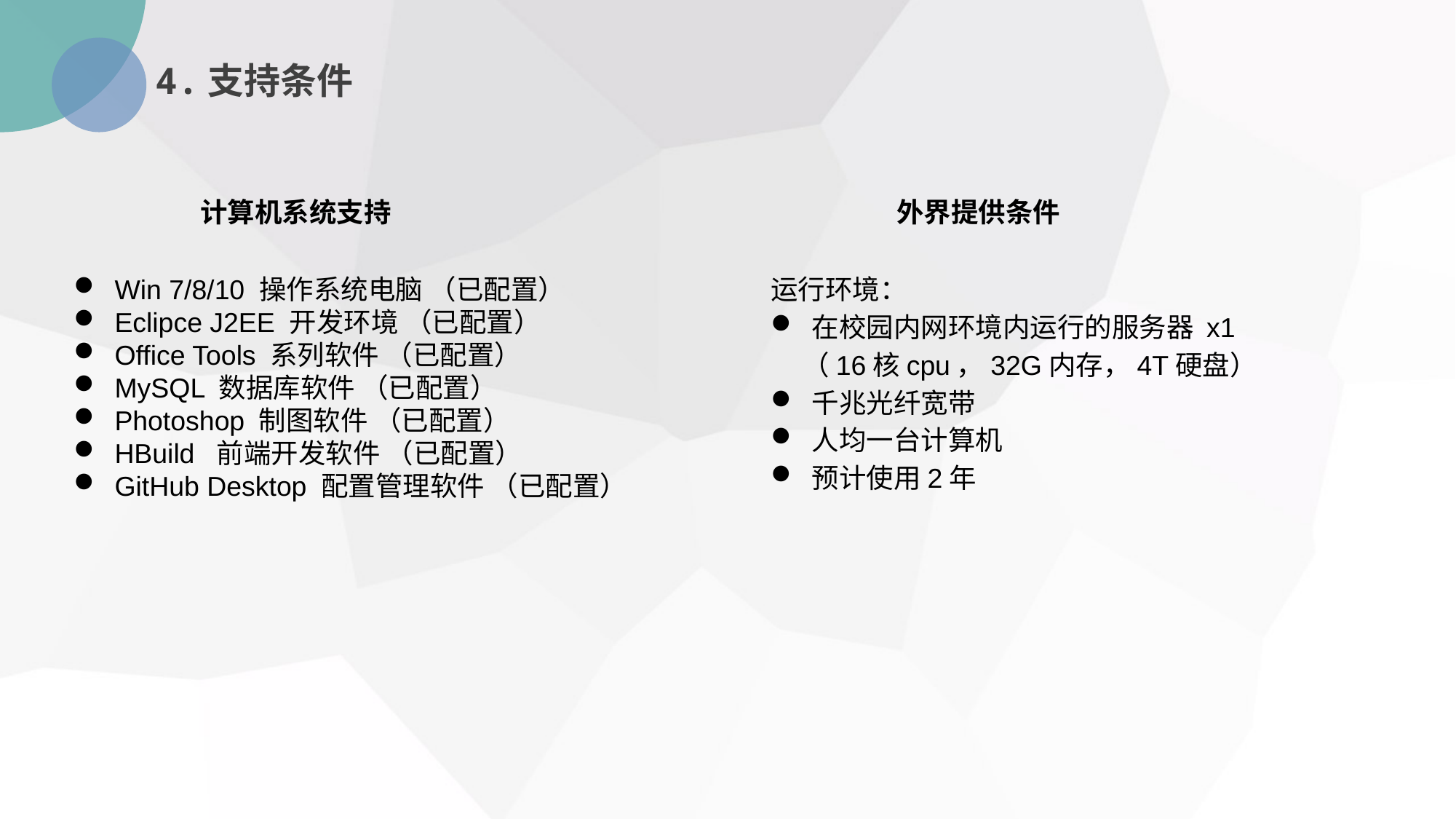

4.支持条件
计算机系统支持
外界提供条件
Win 7/8/10 操作系统电脑 （已配置）
Eclipce J2EE 开发环境 （已配置）
Office Tools 系列软件 （已配置）
MySQL 数据库软件 （已配置）
Photoshop 制图软件 （已配置）
HBuild  前端开发软件 （已配置）
GitHub Desktop 配置管理软件 （已配置）
运行环境：
在校园内网环境内运行的服务器 x1
    （16核cpu，32G内存，4T硬盘）
千兆光纤宽带
人均一台计算机
预计使用2年